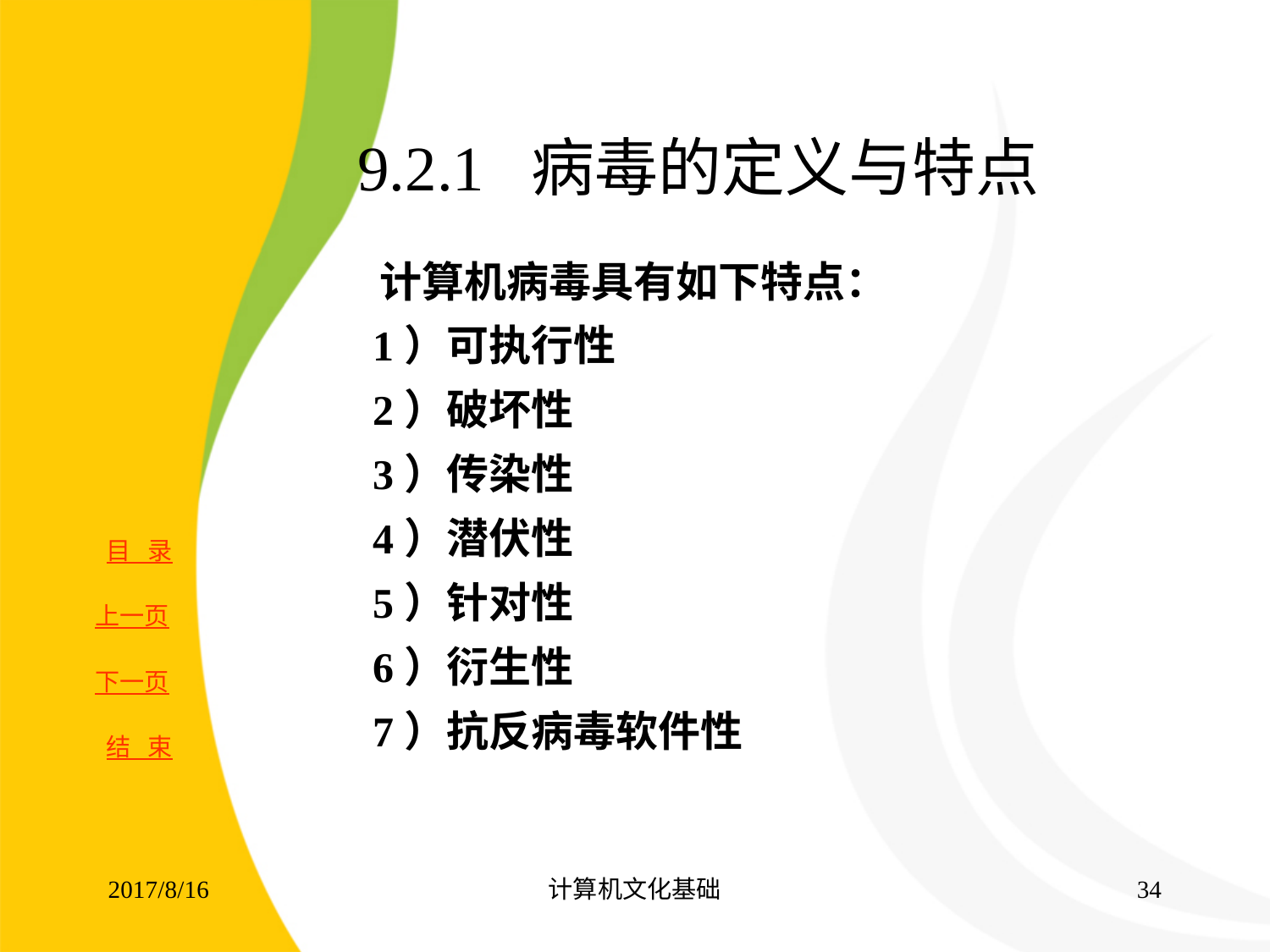

# 9.2.1  病毒的定义与特点
   计算机病毒具有如下特点：
   1）可执行性
   2）破坏性
   3）传染性
   4）潜伏性
   5）针对性
   6）衍生性
   7）抗反病毒软件性
2017/8/16
计算机文化基础
34